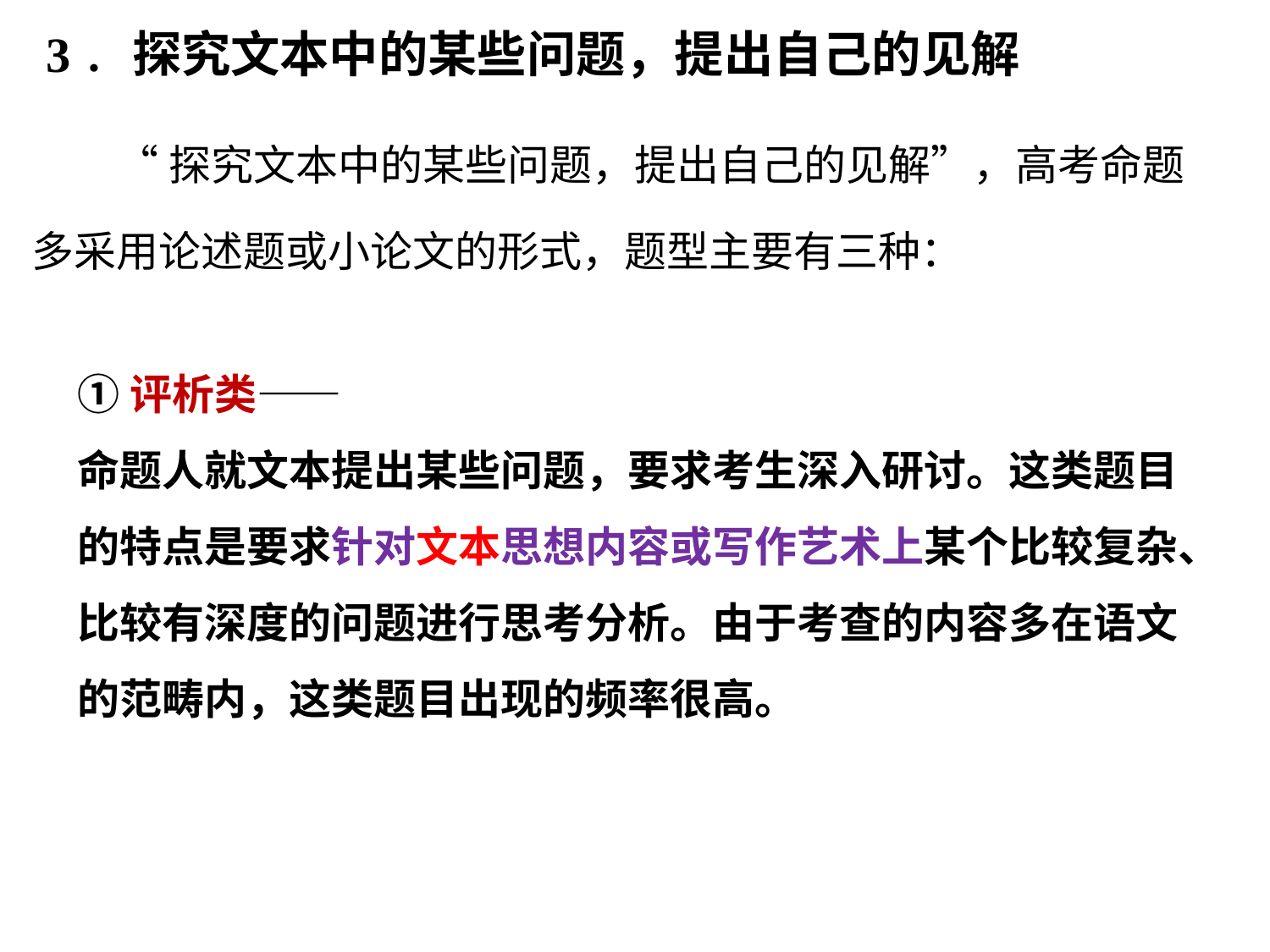

3．探究文本中的某些问题，提出自己的见解
	“探究文本中的某些问题，提出自己的见解”，高考命题

多采用论述题或小论文的形式，题型主要有三种：

①评析类——
命题人就文本提出某些问题，要求考生深入研讨。这类题目的特点是要求针对文本思想内容或写作艺术上某个比较复杂、比较有深度的问题进行思考分析。由于考查的内容多在语文的范畴内，这类题目出现的频率很高。